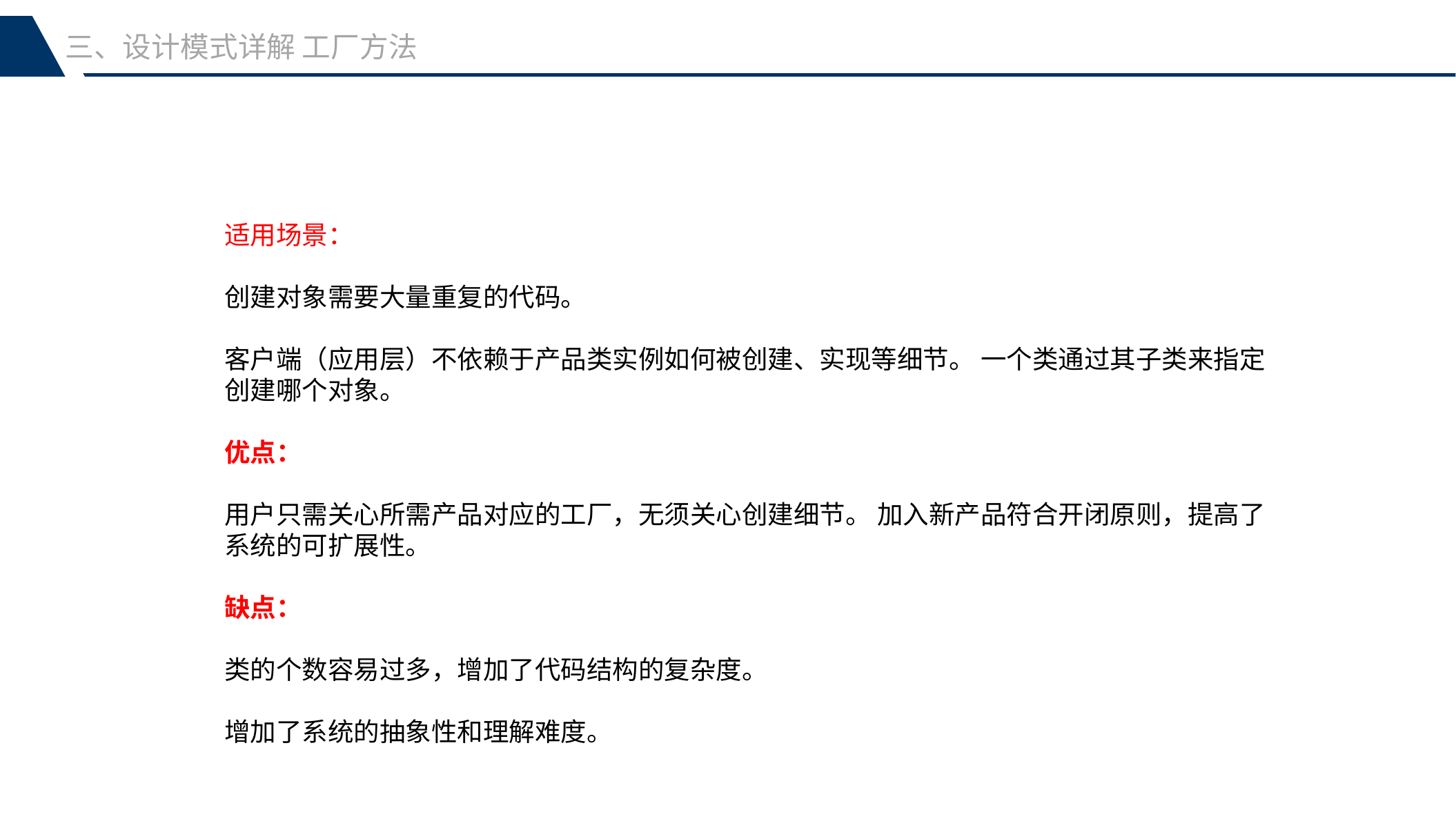

三、设计模式详解 工厂方法

适用场景：

创建对象需要大量重复的代码。

客户端（应用层）不依赖于产品类实例如何被创建、实现等细节。 一个类通过其子类来指定创建哪个对象。

优点：

用户只需关心所需产品对应的工厂，无须关心创建细节。 加入新产品符合开闭原则，提高了系统的可扩展性。

缺点：

类的个数容易过多，增加了代码结构的复杂度。

增加了系统的抽象性和理解难度。